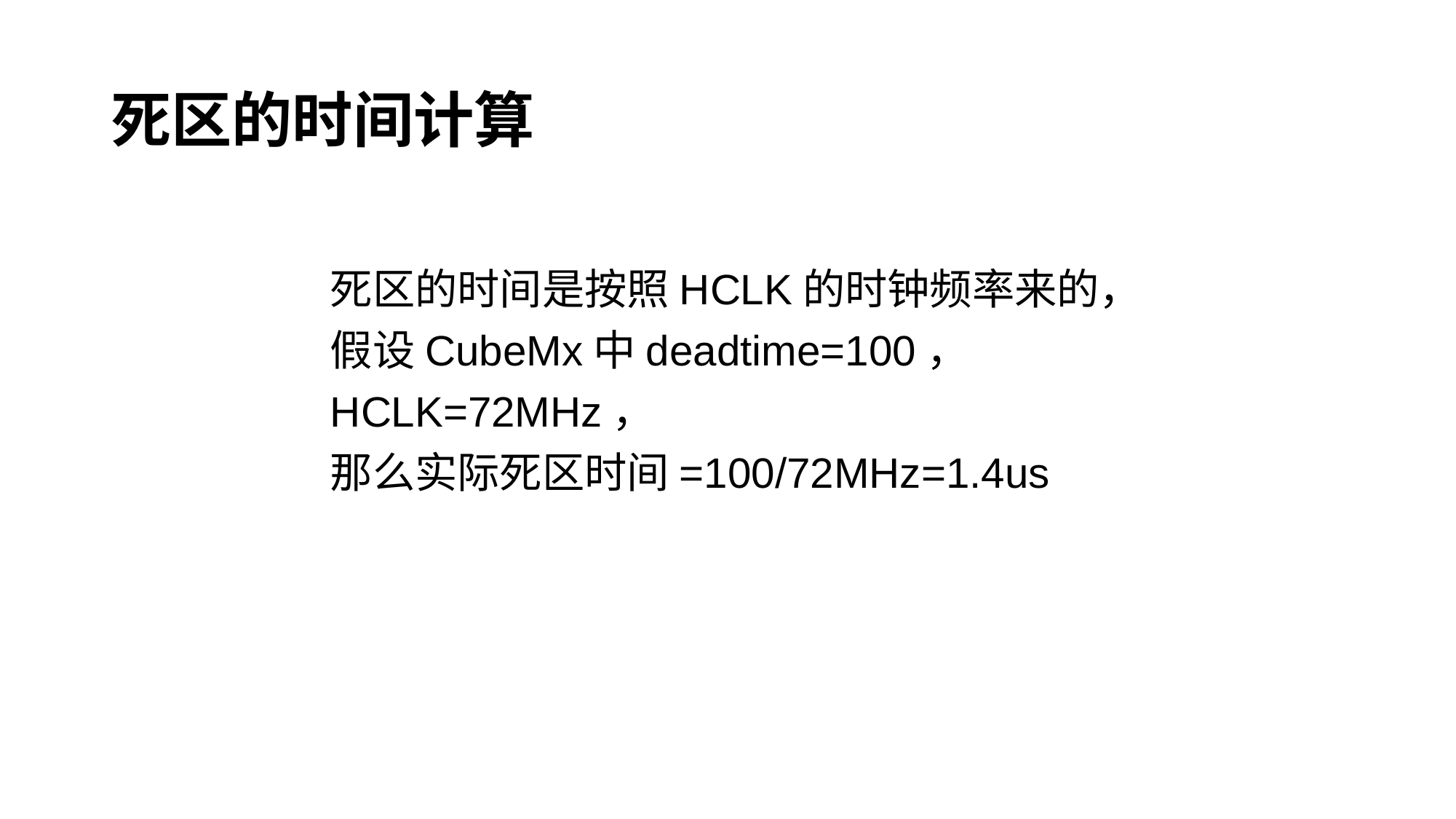

# 死区的时间计算
死区的时间是按照HCLK的时钟频率来的，
假设CubeMx中deadtime=100，
HCLK=72MHz，
那么实际死区时间=100/72MHz=1.4us